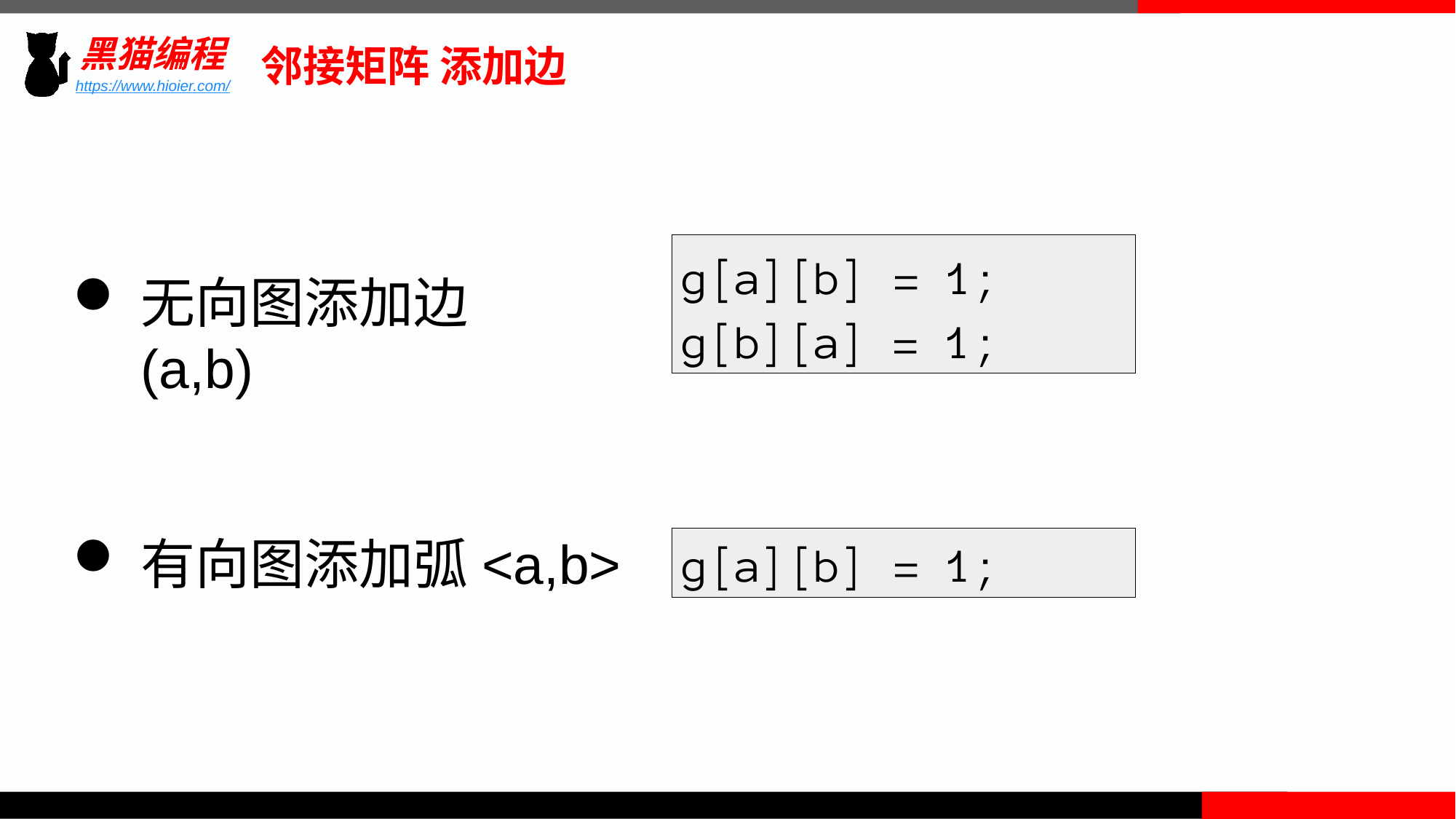

邻接矩阵 添加边
g[a][b] = 1;
g[b][a] = 1;
无向图添加边(a,b)
有向图添加弧<a,b>
g[a][b] = 1;